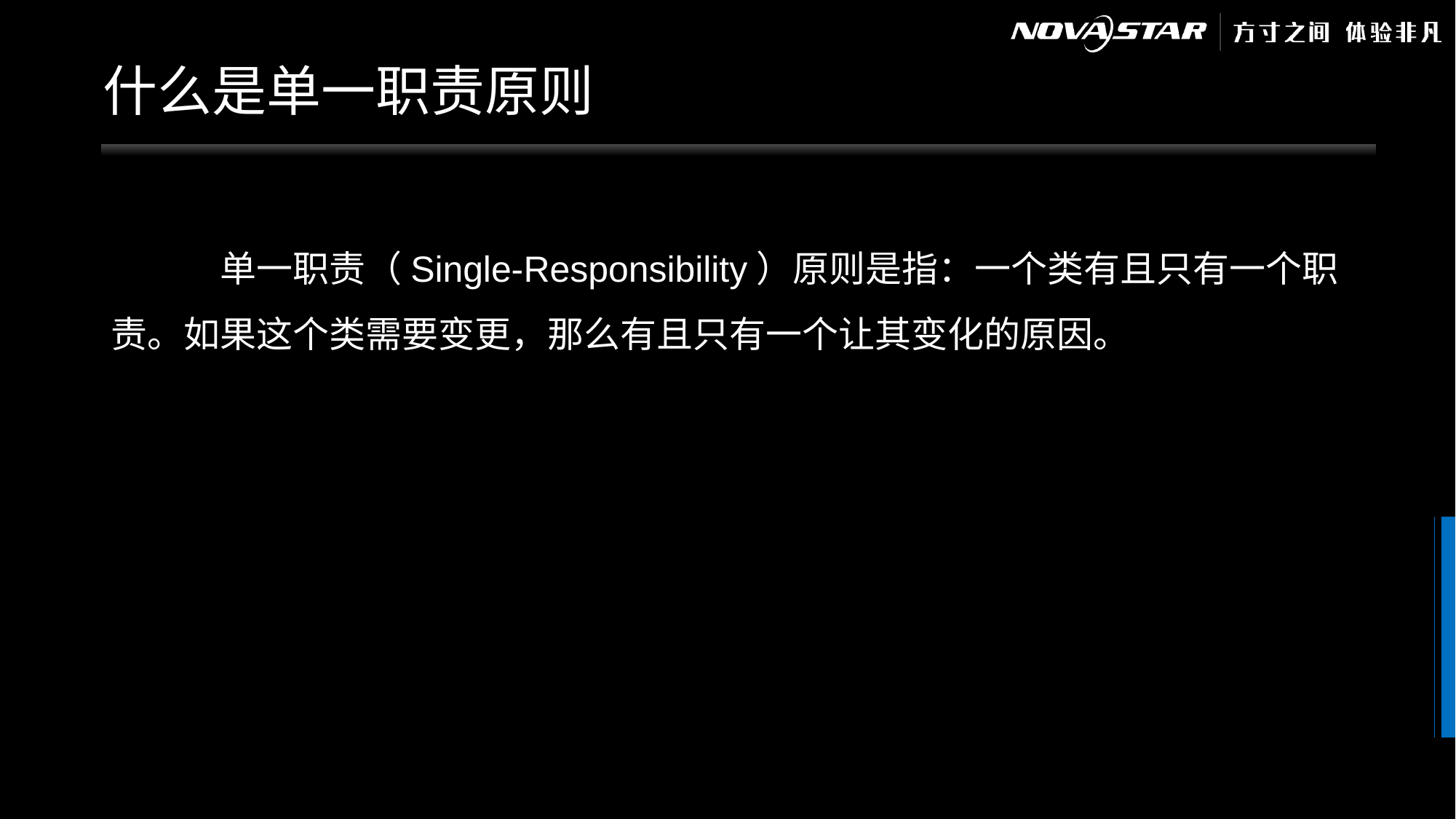

# 什么是单一职责原则

	单一职责（Single-Responsibility）原则是指：一个类有且只有一个职责。如果这个类需要变更，那么有且只有一个让其变化的原因。